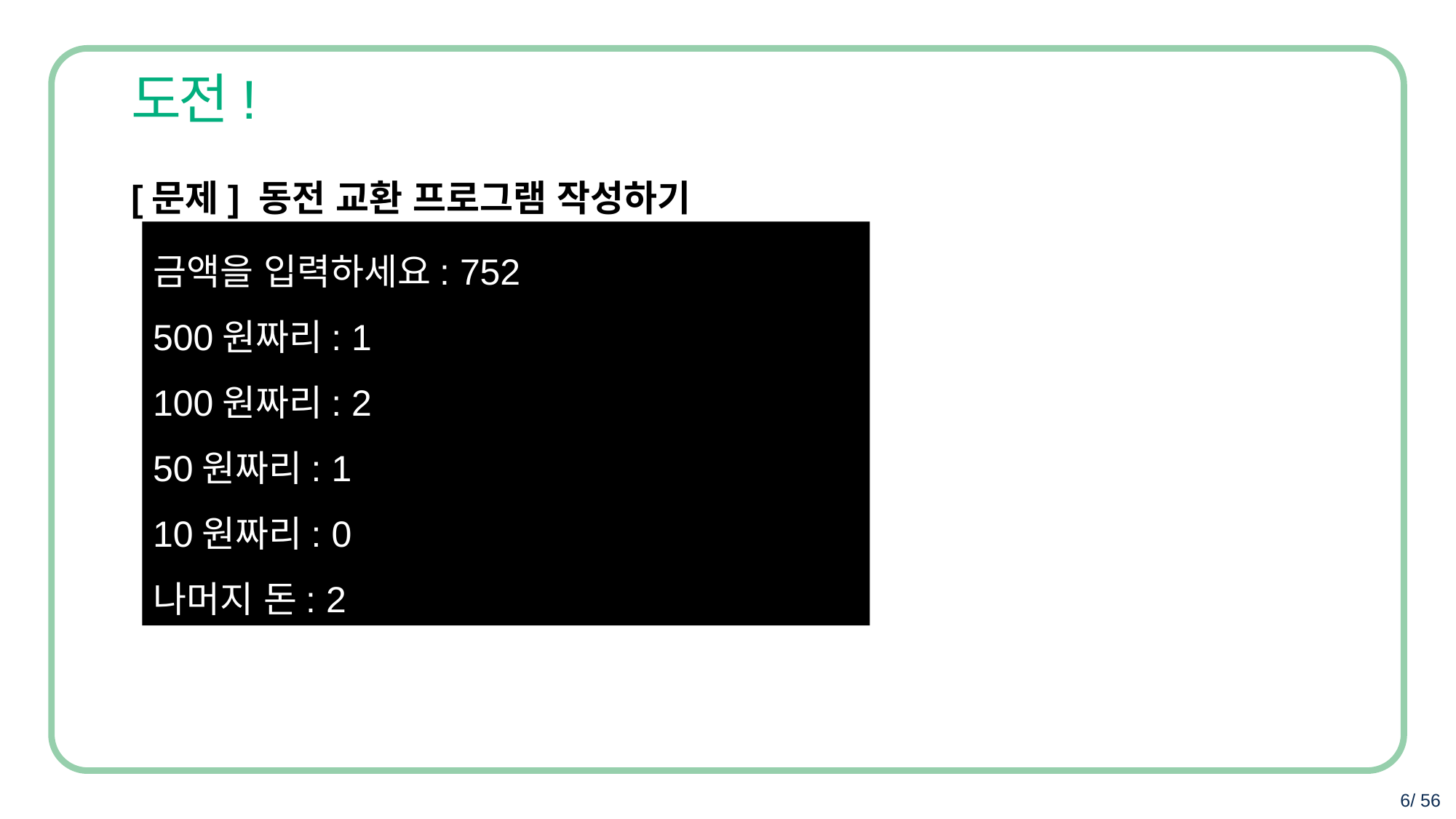

[문제] 동전 교환 프로그램 작성하기

금액을 입력하세요: 752
500원짜리: 1
100원짜리: 2
50원짜리: 1
10원짜리: 0
나머지 돈: 2